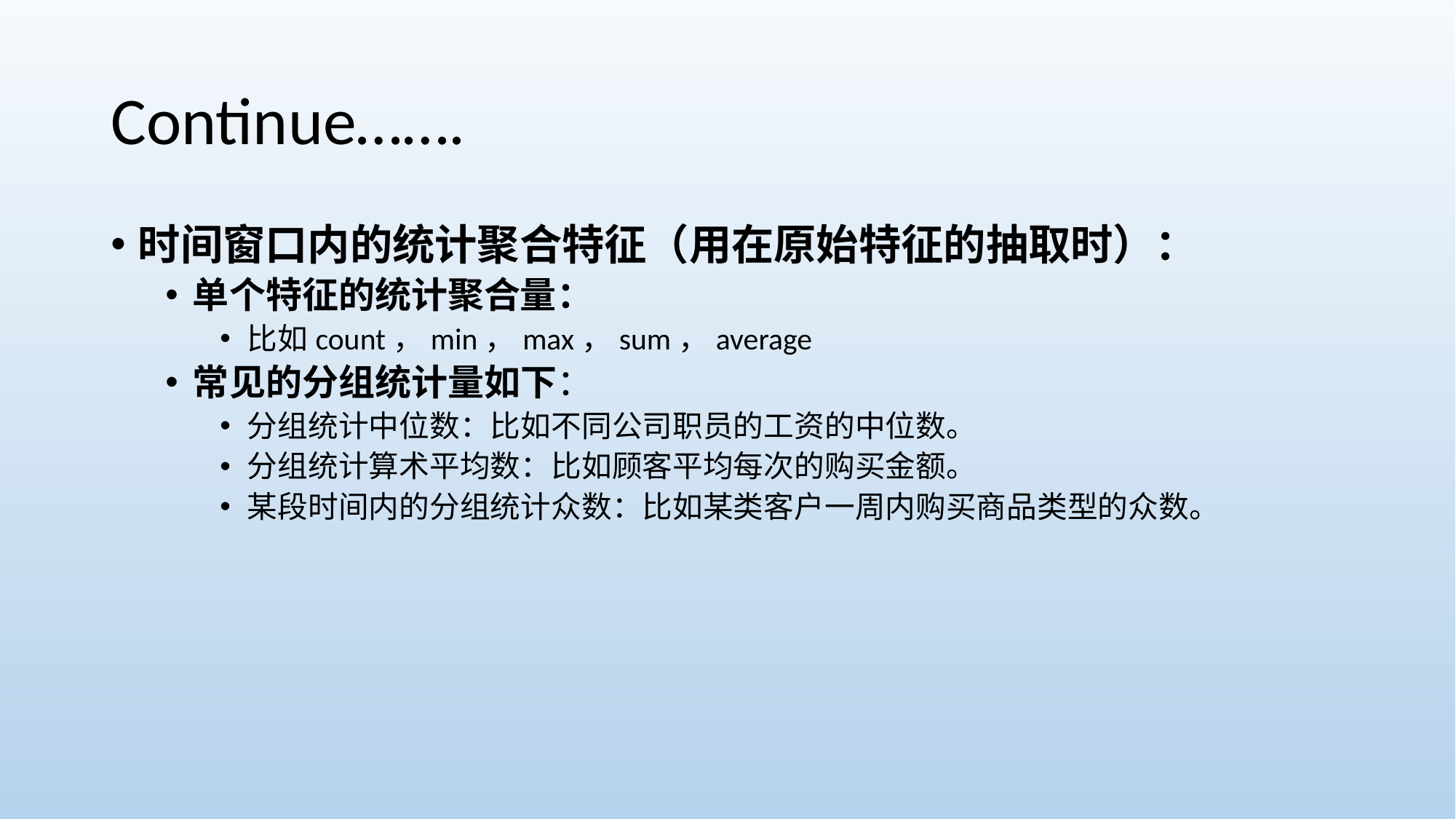

# Continue…….
时间窗口内的统计聚合特征（用在原始特征的抽取时）：
单个特征的统计聚合量：
比如count，min，max，sum，average
常见的分组统计量如下：
分组统计中位数：比如不同公司职员的工资的中位数。
分组统计算术平均数：比如顾客平均每次的购买金额。
某段时间内的分组统计众数：比如某类客户一周内购买商品类型的众数。